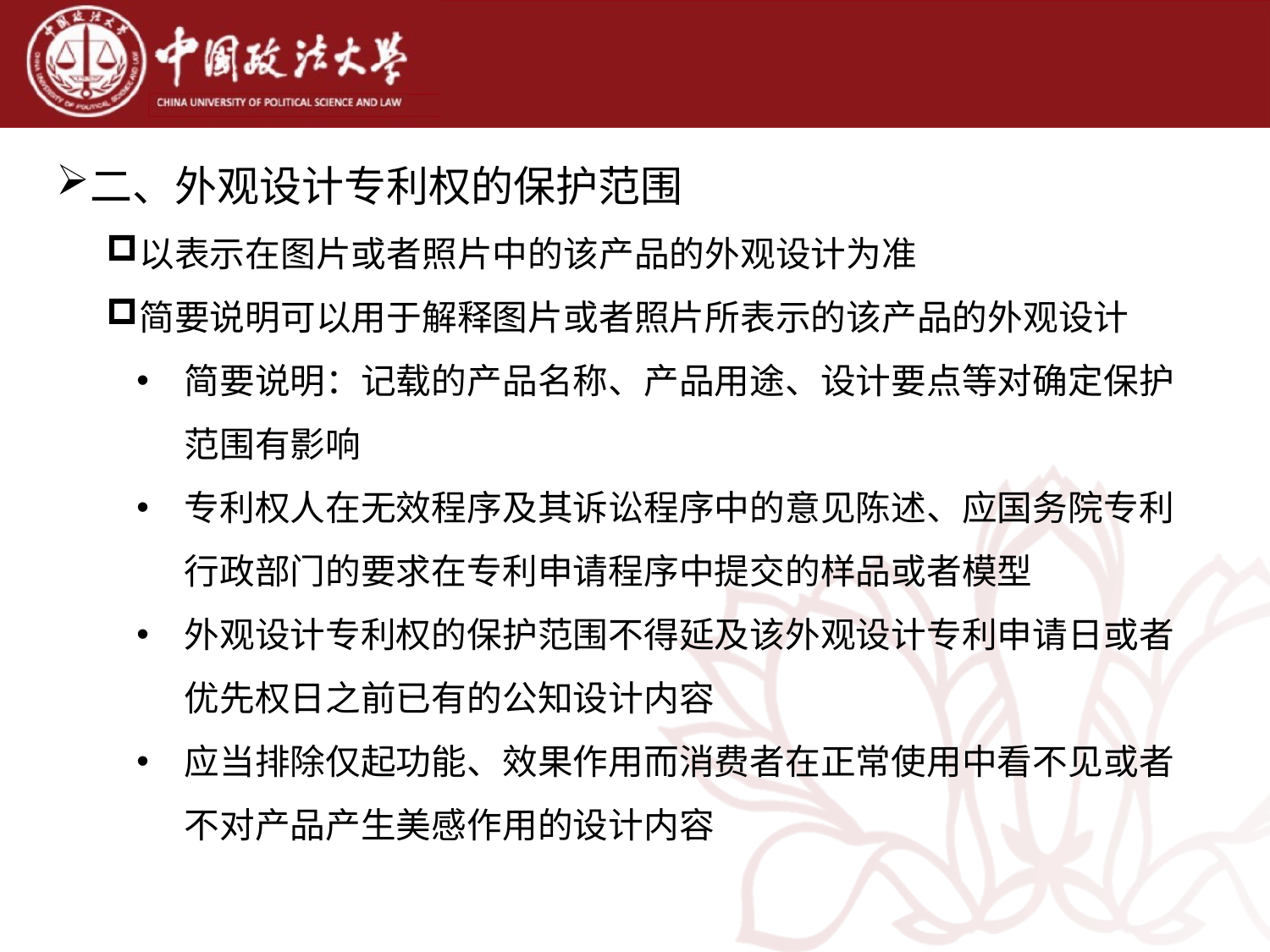

二、外观设计专利权的保护范围
以表示在图片或者照片中的该产品的外观设计为准
简要说明可以用于解释图片或者照片所表示的该产品的外观设计
简要说明：记载的产品名称、产品用途、设计要点等对确定保护范围有影响
专利权人在无效程序及其诉讼程序中的意见陈述、应国务院专利行政部门的要求在专利申请程序中提交的样品或者模型
外观设计专利权的保护范围不得延及该外观设计专利申请日或者优先权日之前已有的公知设计内容
应当排除仅起功能、效果作用而消费者在正常使用中看不见或者不对产品产生美感作用的设计内容